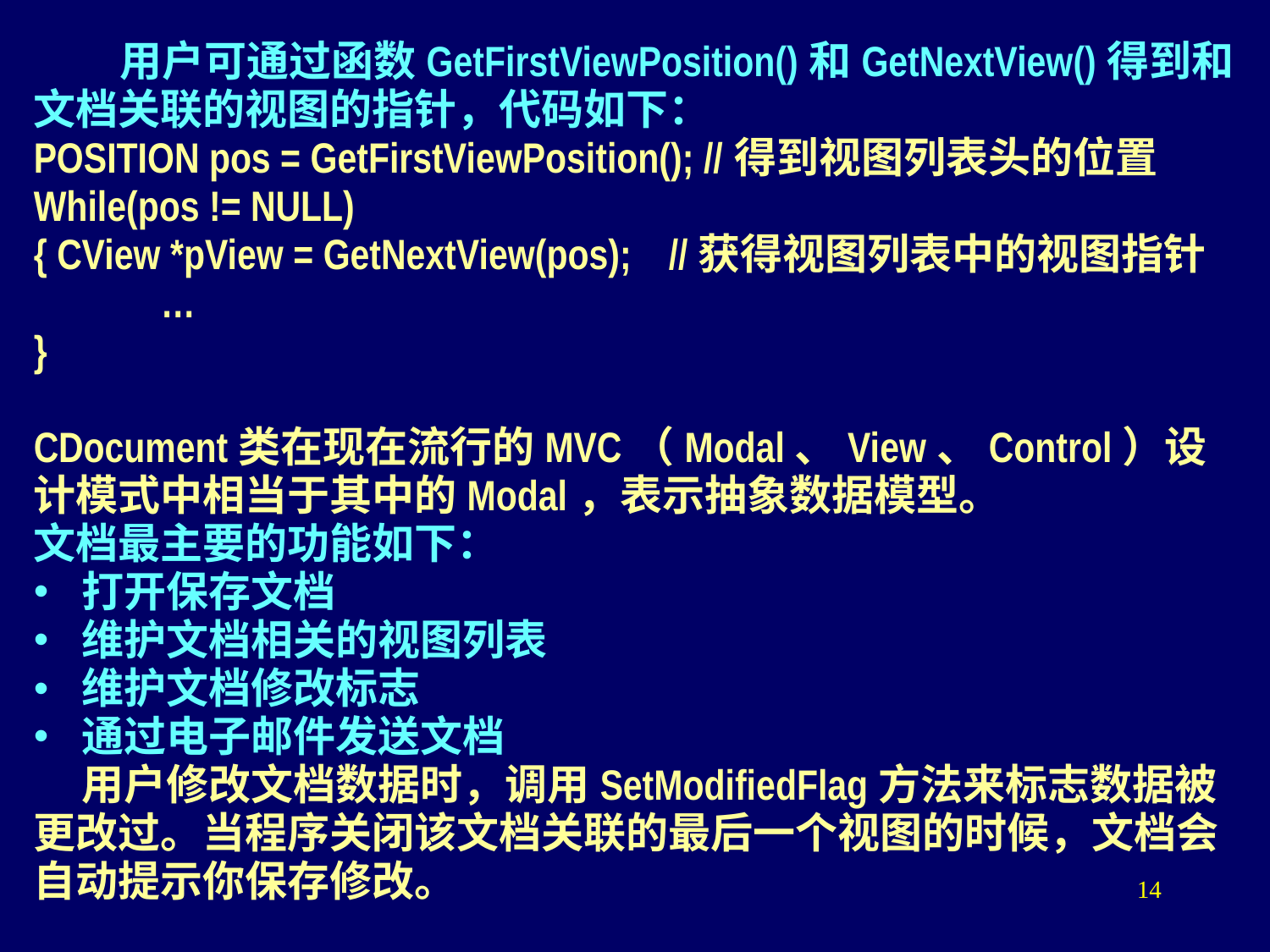

用户可通过函数GetFirstViewPosition()和GetNextView()得到和文档关联的视图的指针，代码如下：
POSITION pos = GetFirstViewPosition(); //得到视图列表头的位置
While(pos != NULL)
{ CView *pView = GetNextView(pos);	//获得视图列表中的视图指针
	…
}

CDocument类在现在流行的MVC（Modal、View、Control）设计模式中相当于其中的Modal，表示抽象数据模型。
文档最主要的功能如下：
打开保存文档
维护文档相关的视图列表
维护文档修改标志
通过电子邮件发送文档
    用户修改文档数据时，调用SetModifiedFlag方法来标志数据被更改过。当程序关闭该文档关联的最后一个视图的时候，文档会自动提示你保存修改。
14